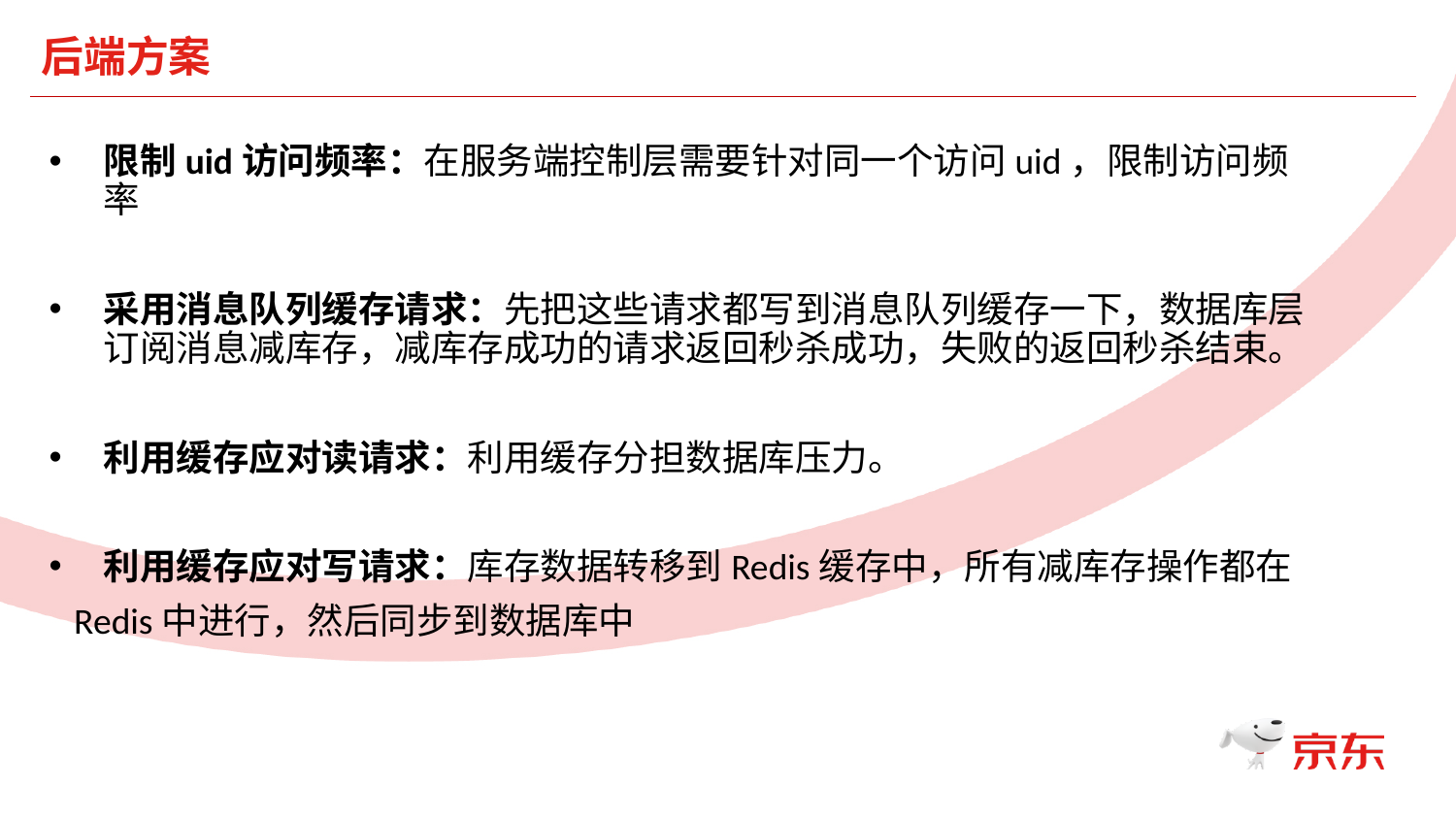

后端方案
限制uid访问频率：在服务端控制层需要针对同一个访问uid，限制访问频率

采用消息队列缓存请求：先把这些请求都写到消息队列缓存一下，数据库层订阅消息减库存，减库存成功的请求返回秒杀成功，失败的返回秒杀结束。

利用缓存应对读请求：利用缓存分担数据库压力。

利用缓存应对写请求：库存数据转移到Redis缓存中，所有减库存操作都在
   Redis中进行，然后同步到数据库中